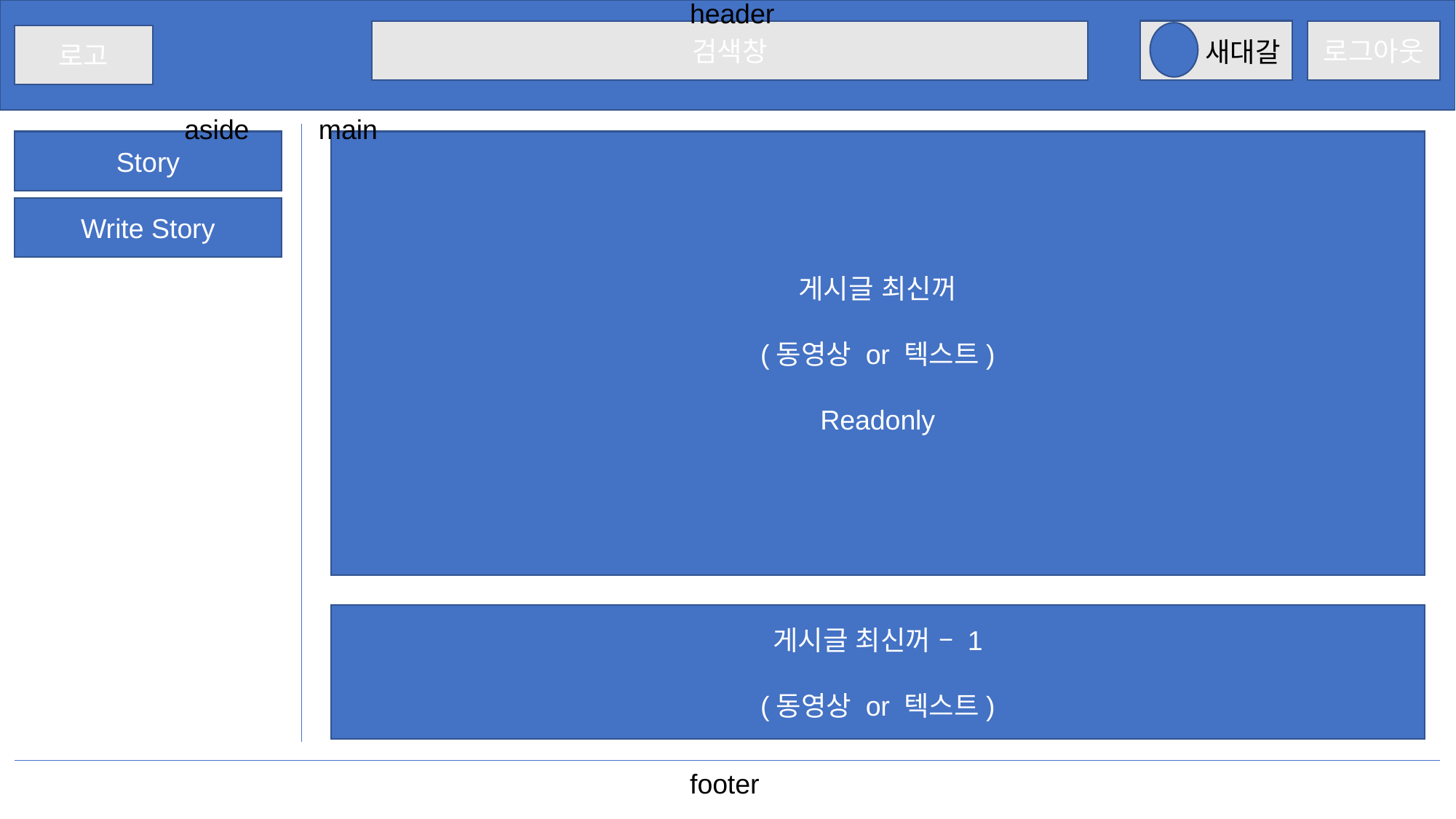

header

검색창
로그아웃

로고
새대갈
aside
main
Story
게시글 최신꺼

(동영상 or 텍스트)

Readonly
Write Story
게시글 최신꺼 – 1

(동영상 or 텍스트)
footer